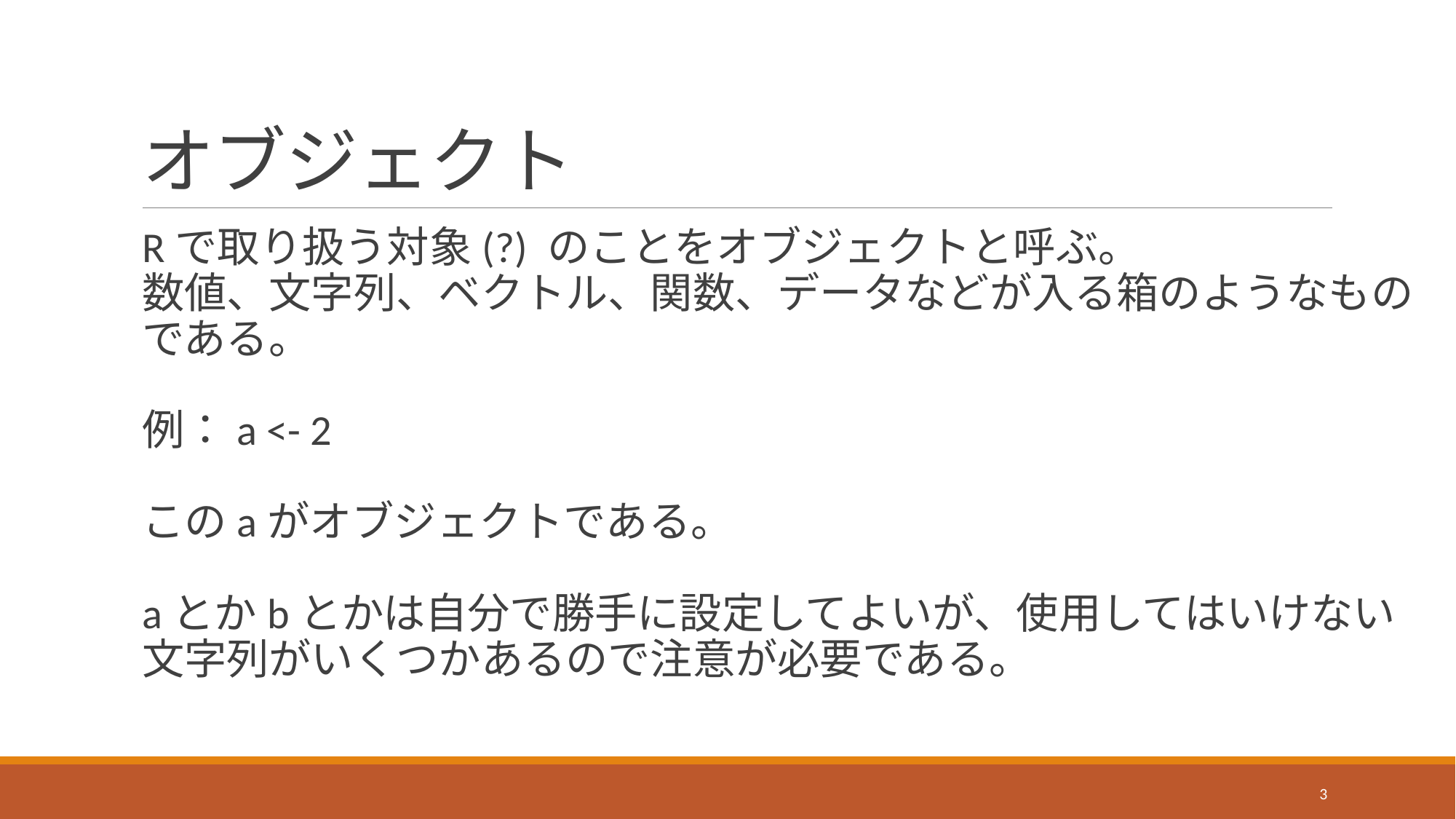

# オブジェクト
Rで取り扱う対象(?) のことをオブジェクトと呼ぶ。
数値、文字列、ベクトル、関数、データなどが入る箱のようなものである。

例：a <- 2

このaがオブジェクトである。

aとかbとかは自分で勝手に設定してよいが、使用してはいけない文字列がいくつかあるので注意が必要である。

3